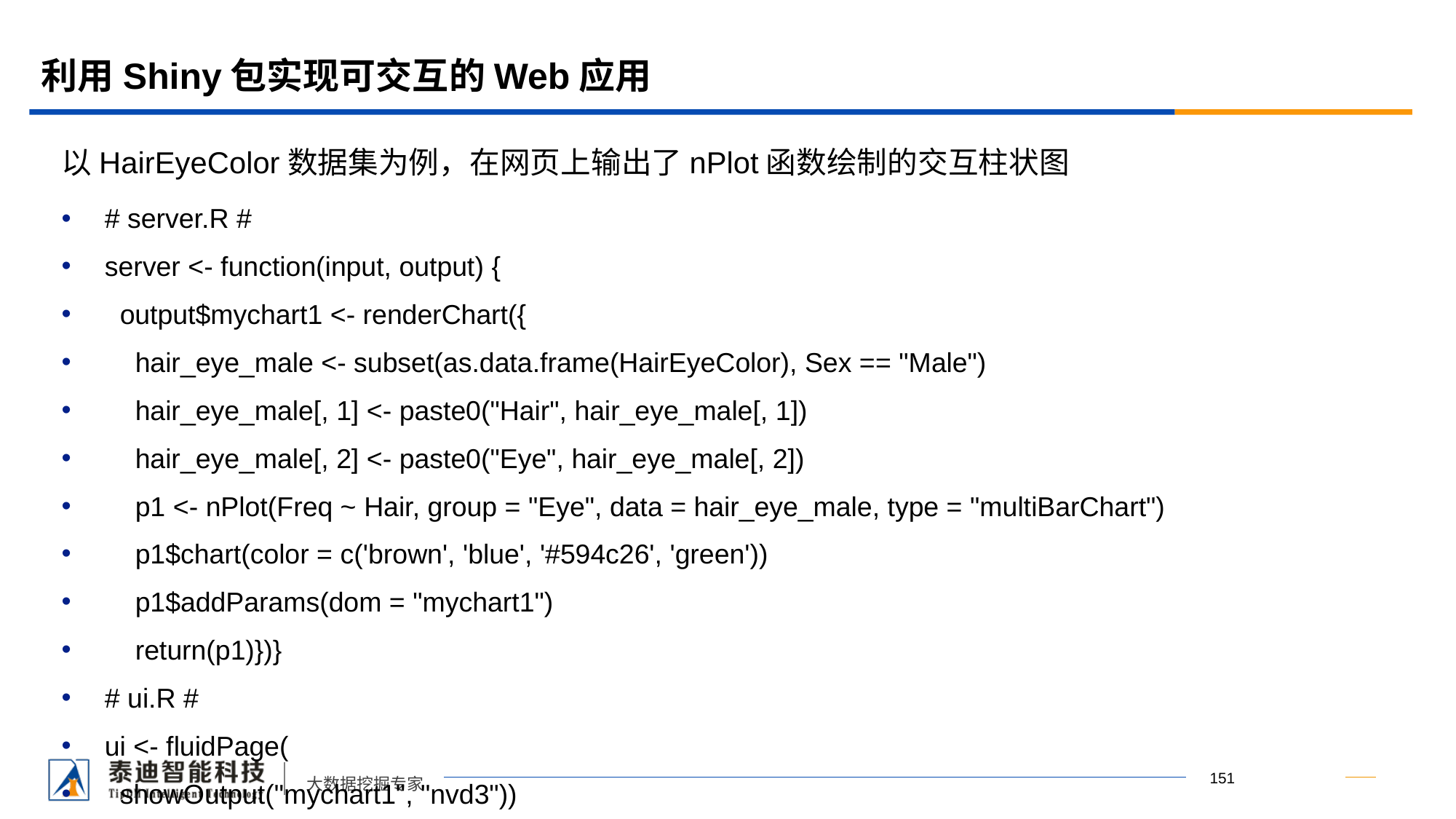

# 利用Shiny包实现可交互的Web应用
以HairEyeColor数据集为例，在网页上输出了nPlot函数绘制的交互柱状图
# server.R #
server <- function(input, output) {
  output$mychart1 <- renderChart({
    hair_eye_male <- subset(as.data.frame(HairEyeColor), Sex == "Male")
    hair_eye_male[, 1] <- paste0("Hair", hair_eye_male[, 1])
    hair_eye_male[, 2] <- paste0("Eye", hair_eye_male[, 2])
    p1 <- nPlot(Freq ~ Hair, group = "Eye", data = hair_eye_male, type = "multiBarChart")
    p1$chart(color = c('brown', 'blue', '#594c26', 'green'))
    p1$addParams(dom = "mychart1")
    return(p1)})}
# ui.R #
ui <- fluidPage(
  showOutput("mychart1", "nvd3"))
shinyApp(ui = ui, server = server)